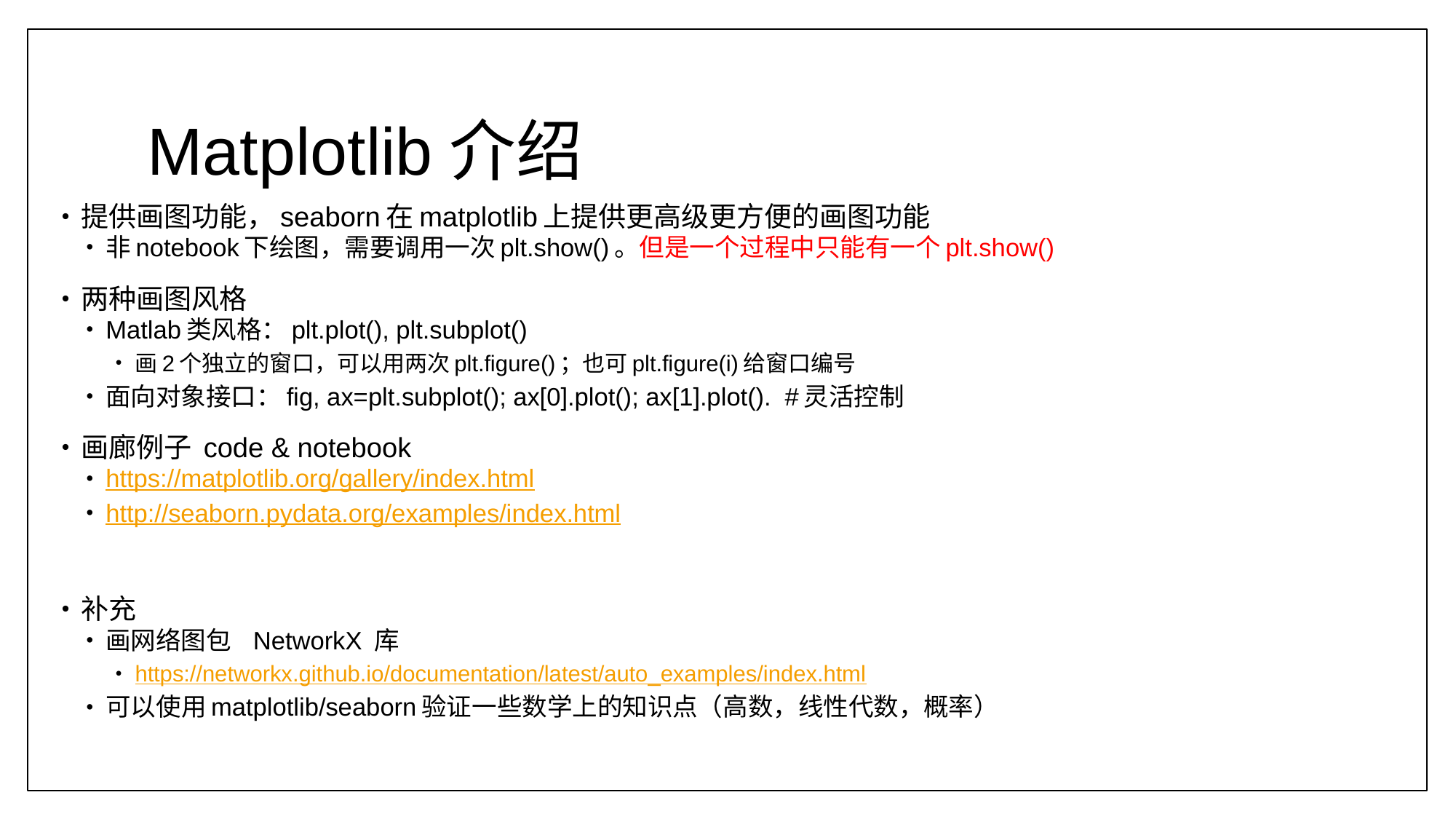

# Matplotlib介绍
提供画图功能，seaborn在matplotlib上提供更高级更方便的画图功能
非notebook下绘图，需要调用一次plt.show()。但是一个过程中只能有一个plt.show()
两种画图风格
Matlab类风格：plt.plot(), plt.subplot()
画2个独立的窗口，可以用两次plt.figure()；也可plt.figure(i)给窗口编号
面向对象接口：fig, ax=plt.subplot(); ax[0].plot(); ax[1].plot().  #灵活控制
画廊例子 code & notebook
https://matplotlib.org/gallery/index.html
http://seaborn.pydata.org/examples/index.html

补充
画网络图包   NetworkX 库
https://networkx.github.io/documentation/latest/auto_examples/index.html
可以使用matplotlib/seaborn验证一些数学上的知识点（高数，线性代数，概率）